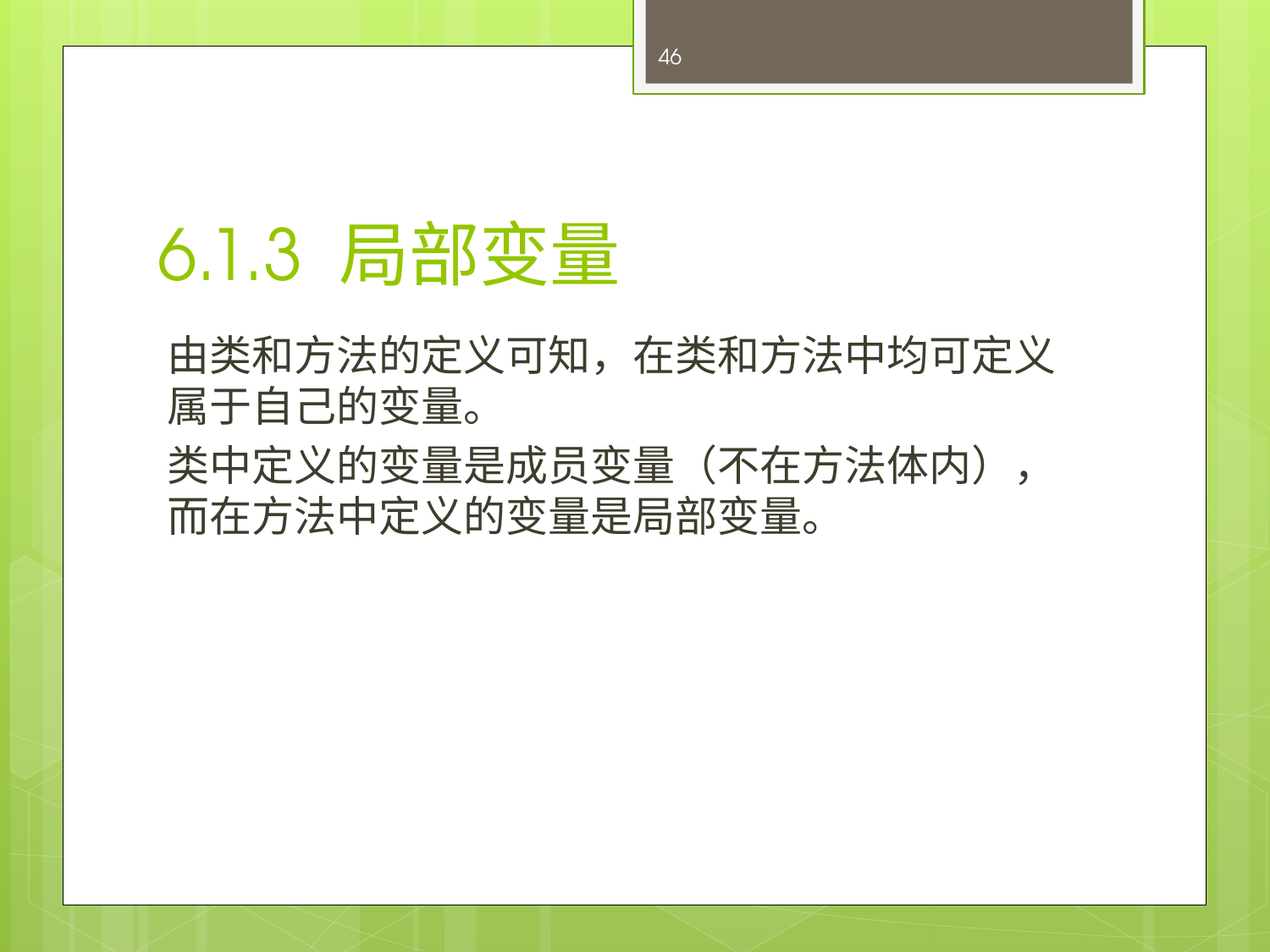

46
# 6.1.3 局部变量
由类和方法的定义可知，在类和方法中均可定义属于自己的变量。
类中定义的变量是成员变量（不在方法体内），而在方法中定义的变量是局部变量。